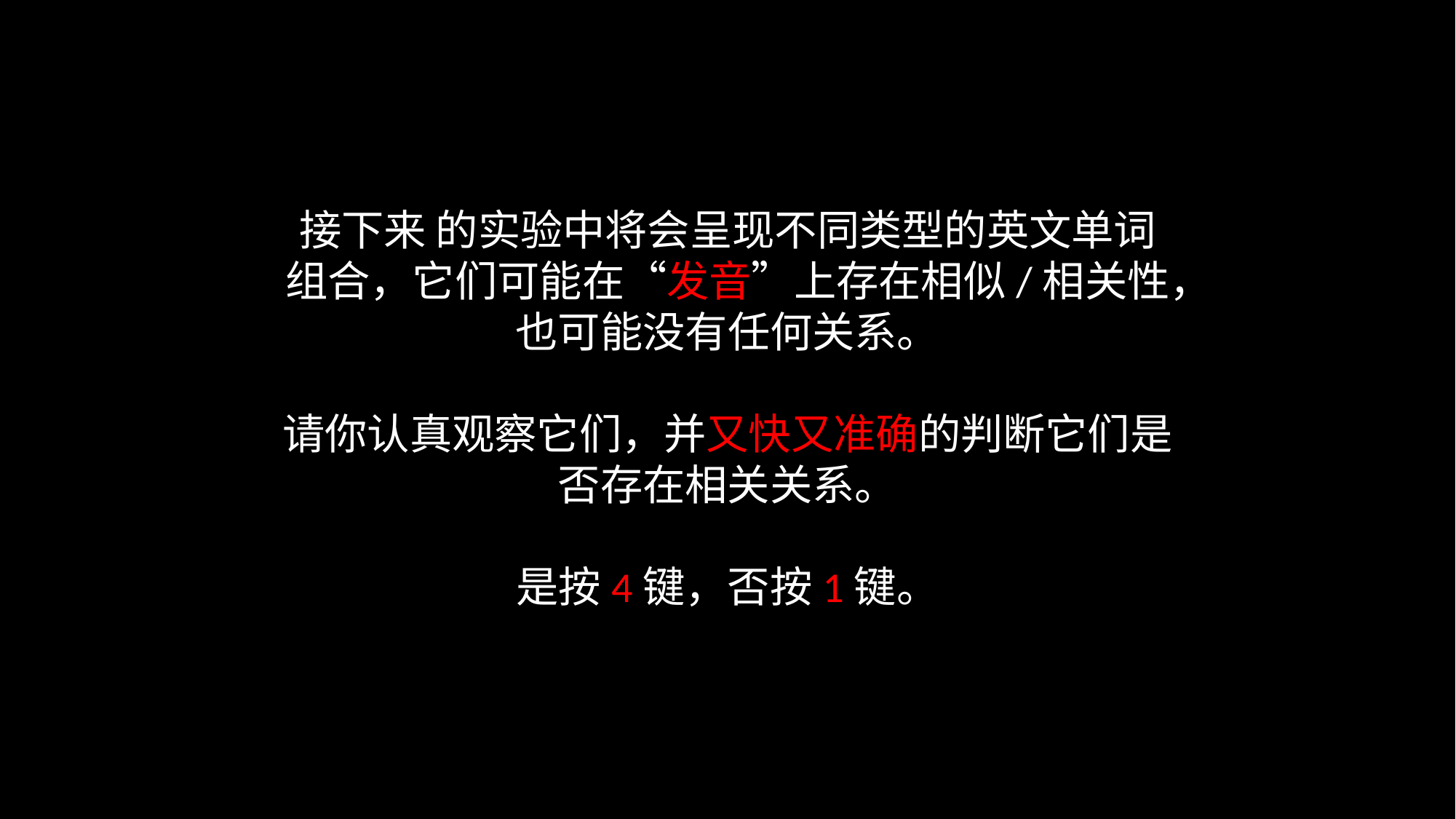

接下来 的实验中将会呈现不同类型的英文单词组合，它们可能在“发音”上存在相似/相关性，也可能没有任何关系。

请你认真观察它们，并又快又准确的判断它们是否存在相关关系。
是按4键，否按1键。